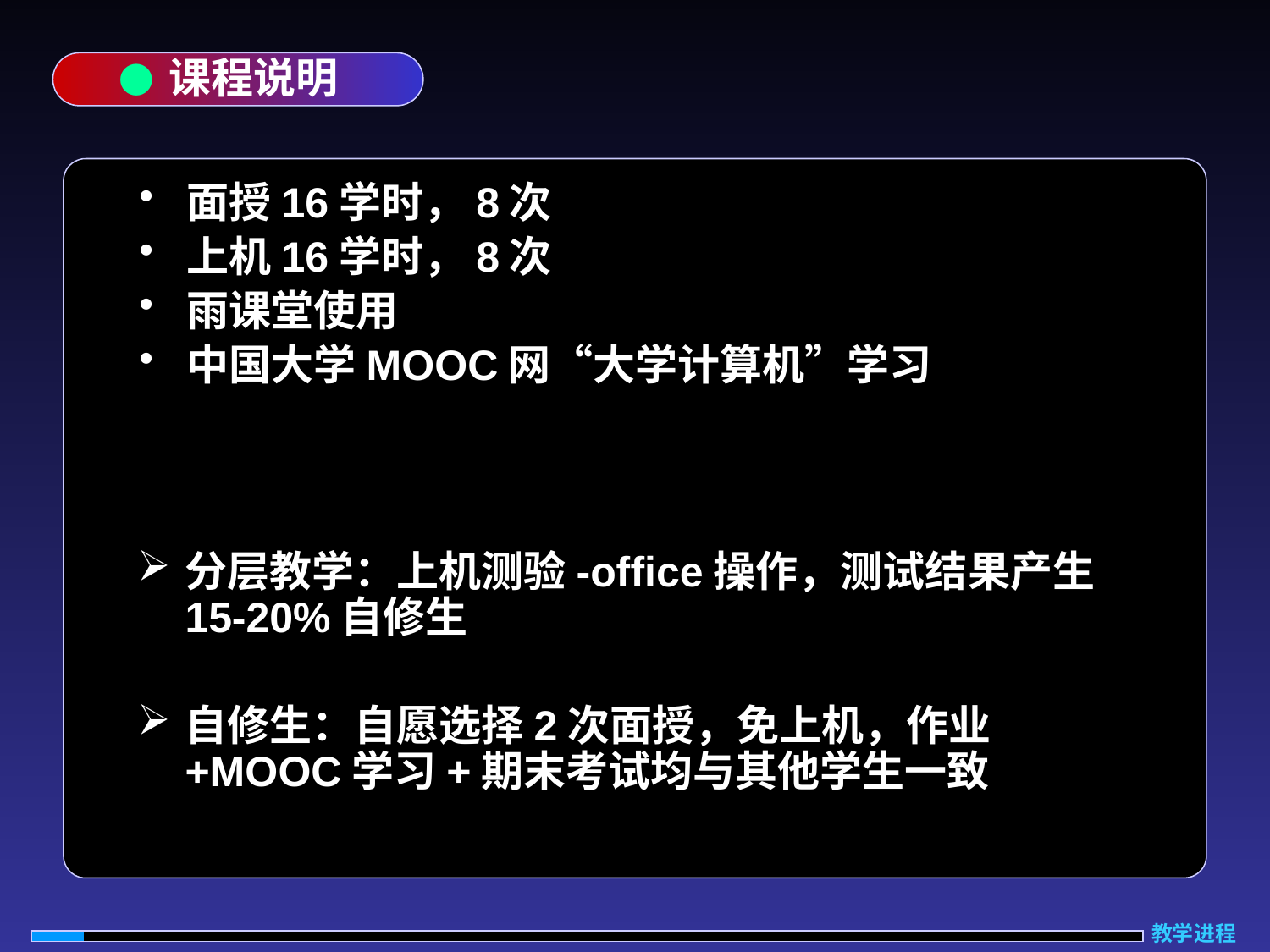

● 课程说明

面授16学时，8次
上机16学时，8次
雨课堂使用
中国大学MOOC网“大学计算机”学习

分层教学：上机测验-office操作，测试结果产生15-20%自修生

自修生：自愿选择2次面授，免上机，作业+MOOC学习+期末考试均与其他学生一致
教学进程